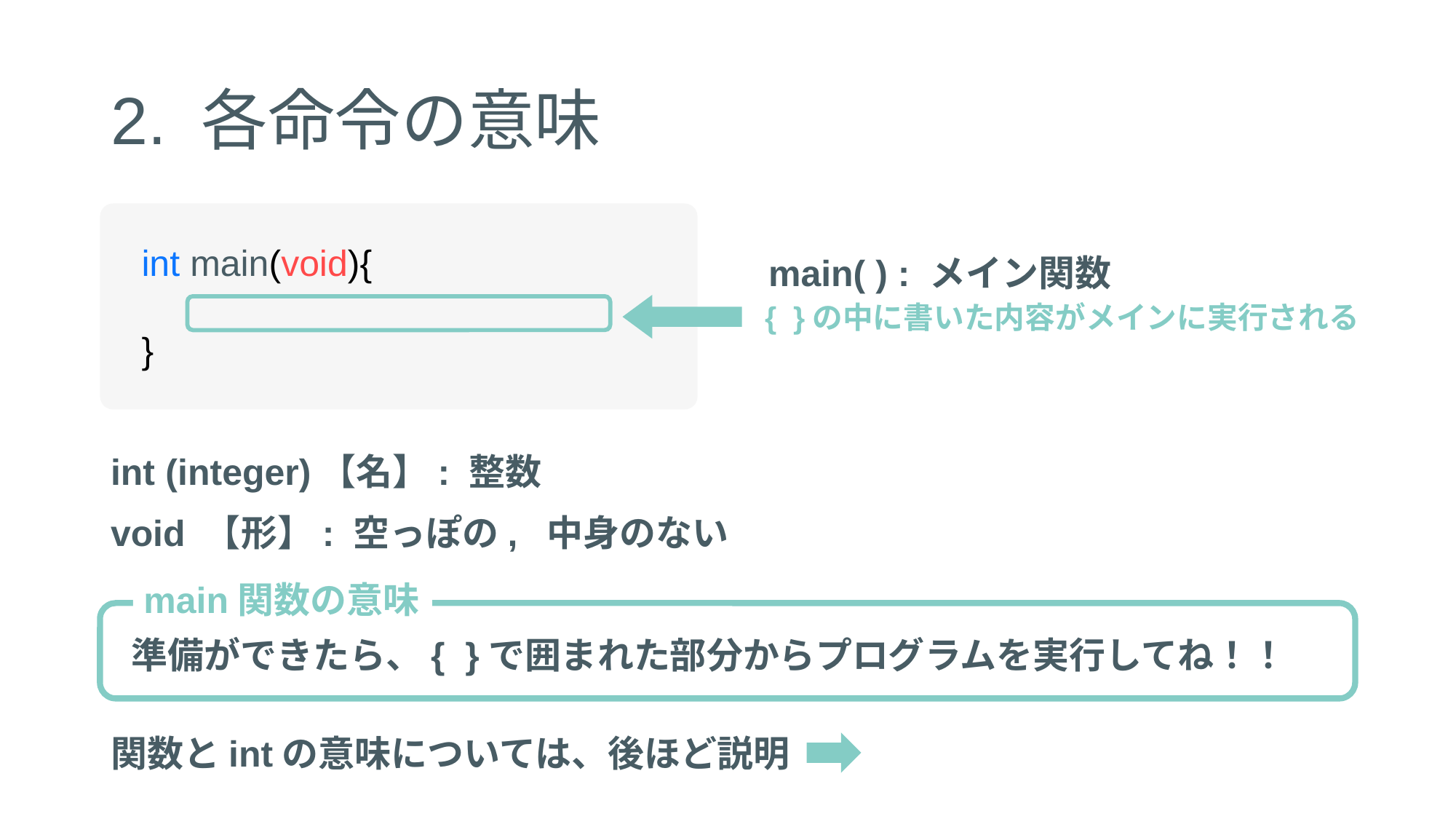

# 2. 各命令の意味

int main(void){

}
main( ) : メイン関数
{  }の中に書いた内容がメインに実行される

int (integer)【名】: 整数
void 【形】: 空っぽの,  中身のない
main関数の意味

準備ができたら、{  }で囲まれた部分からプログラムを実行してね！！
関数とintの意味については、後ほど説明